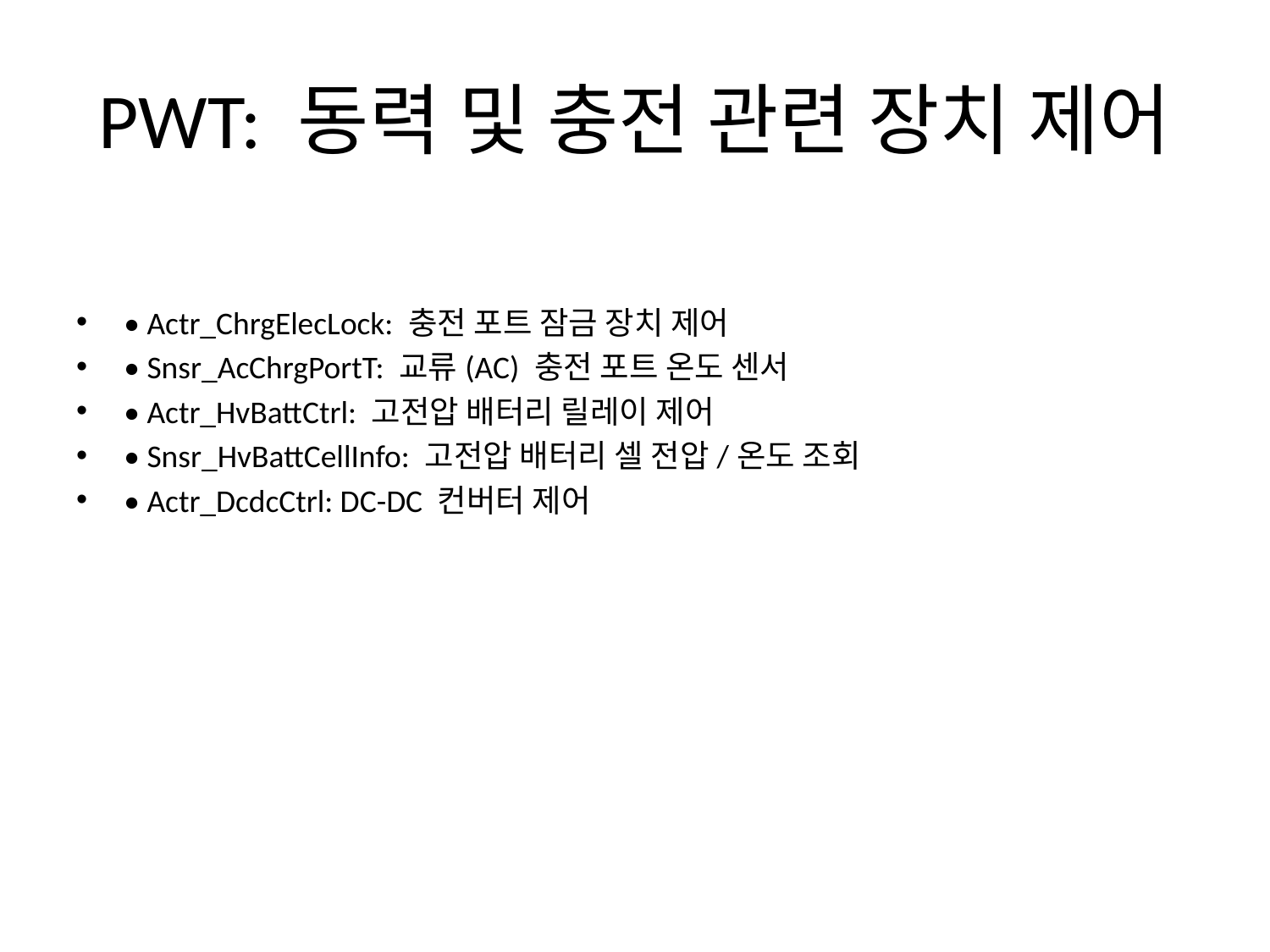

# PWT: 동력 및 충전 관련 장치 제어

• Actr_ChrgElecLock: 충전 포트 잠금 장치 제어
• Snsr_AcChrgPortT: 교류(AC) 충전 포트 온도 센서
• Actr_HvBattCtrl: 고전압 배터리 릴레이 제어
• Snsr_HvBattCellInfo: 고전압 배터리 셀 전압/온도 조회
• Actr_DcdcCtrl: DC-DC 컨버터 제어